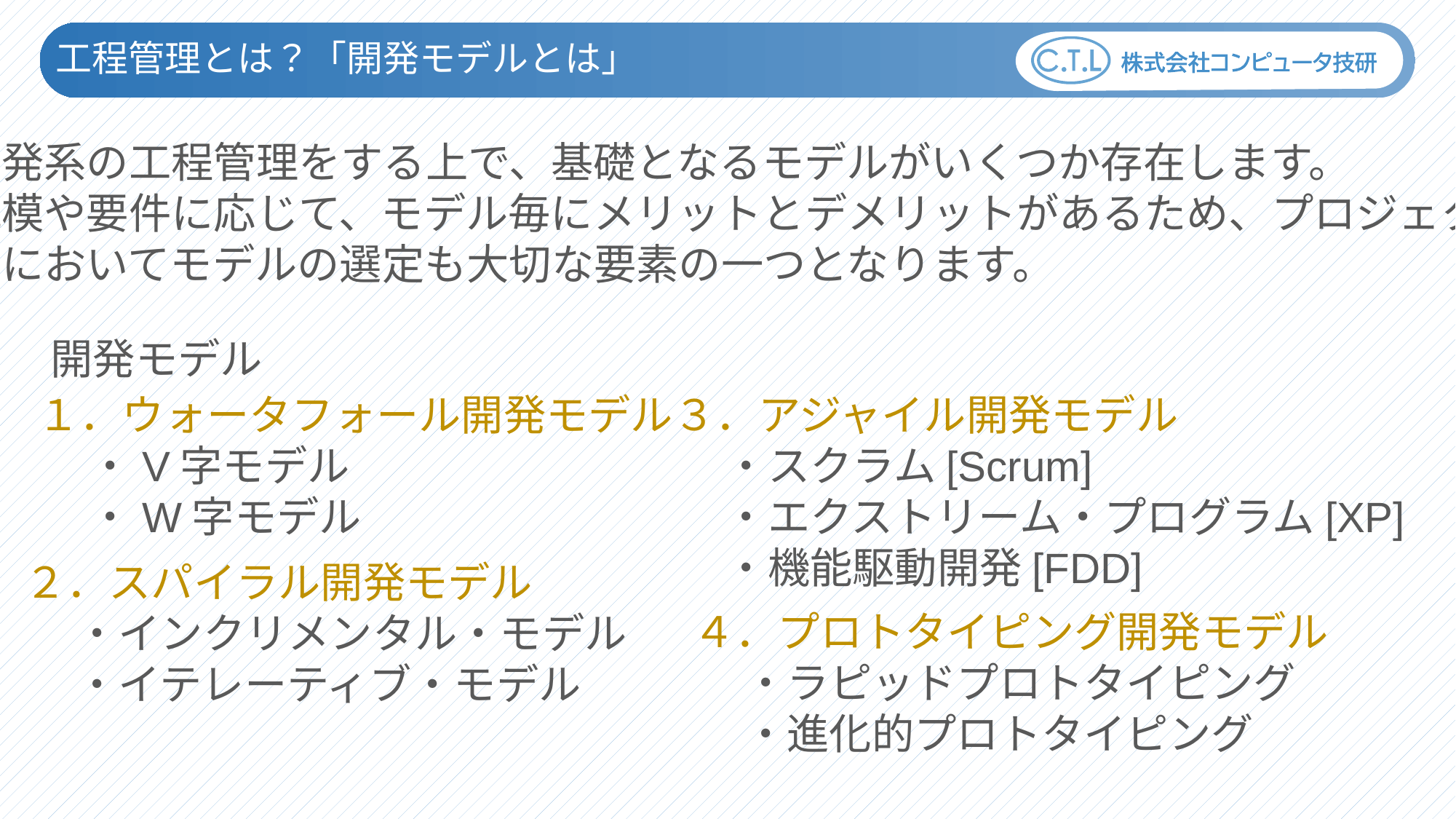

工程管理とは？「開発モデルとは」
開発系の工程管理をする上で、基礎となるモデルがいくつか存在します。
規模や要件に応じて、モデル毎にメリットとデメリットがあるため、プロジェク
トにおいてモデルの選定も大切な要素の一つとなります。
開発モデル
１．ウォータフォール開発モデル
　 ・V字モデル
　 ・W字モデル
３．アジャイル開発モデル
　 ・スクラム[Scrum]
　 ・エクストリーム・プログラム[XP]
　 ・機能駆動開発[FDD]
２．スパイラル開発モデル
　 ・インクリメンタル・モデル
　 ・イテレーティブ・モデル
４．プロトタイピング開発モデル
　 ・ラピッドプロトタイピング
　 ・進化的プロトタイピング